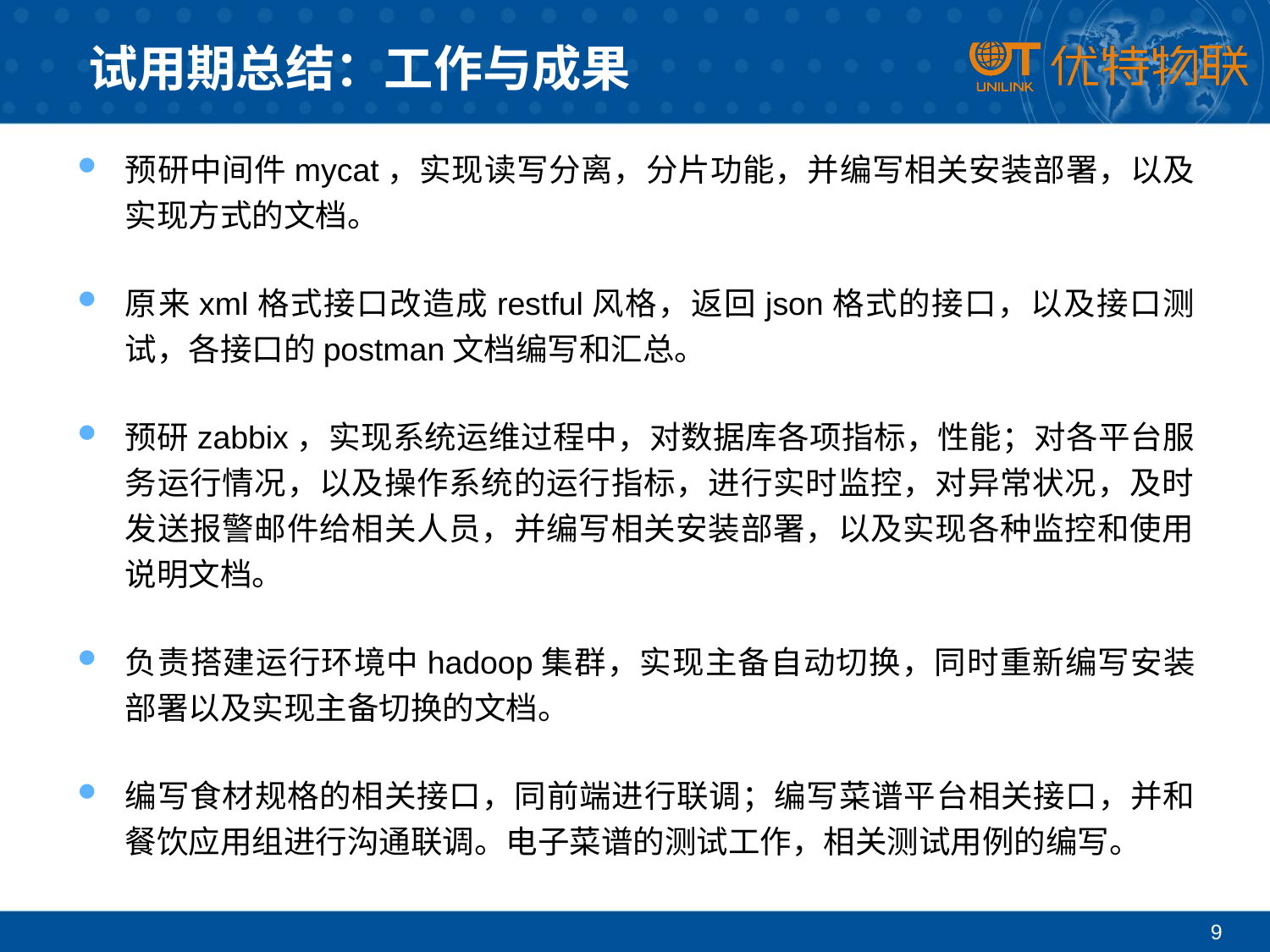

# 试用期总结：工作与成果
预研中间件mycat，实现读写分离，分片功能，并编写相关安装部署，以及实现方式的文档。
原来xml格式接口改造成restful风格，返回json格式的接口，以及接口测试，各接口的postman文档编写和汇总。
预研zabbix，实现系统运维过程中，对数据库各项指标，性能；对各平台服务运行情况，以及操作系统的运行指标，进行实时监控，对异常状况，及时发送报警邮件给相关人员，并编写相关安装部署，以及实现各种监控和使用说明文档。
负责搭建运行环境中hadoop集群，实现主备自动切换，同时重新编写安装部署以及实现主备切换的文档。
编写食材规格的相关接口，同前端进行联调；编写菜谱平台相关接口，并和餐饮应用组进行沟通联调。电子菜谱的测试工作，相关测试用例的编写。

9